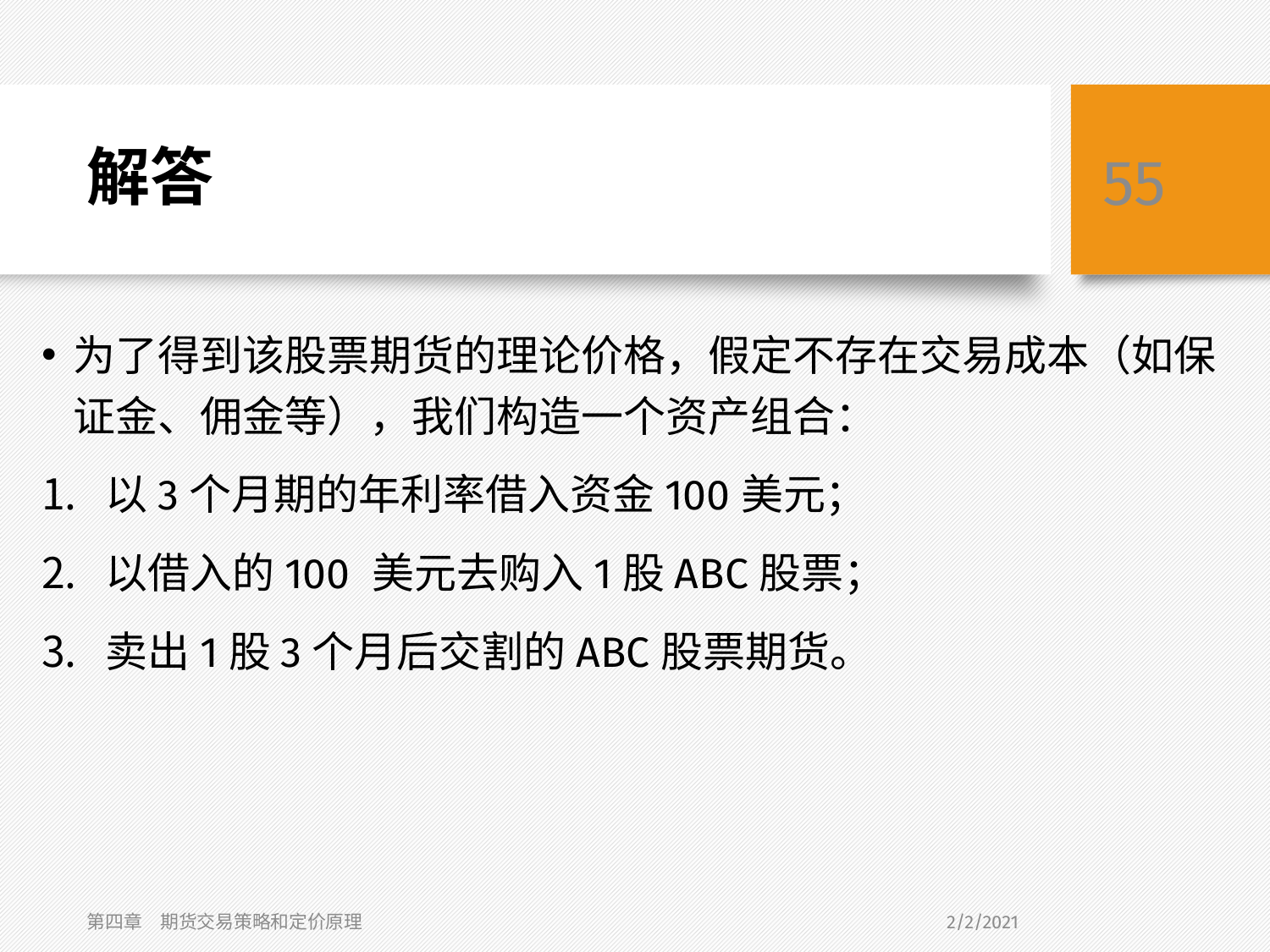

# 解答
55
为了得到该股票期货的理论价格，假定不存在交易成本（如保证金、佣金等），我们构造一个资产组合：
以3个月期的年利率借入资金100美元；
以借入的100 美元去购入1股ABC股票；
卖出1股3个月后交割的ABC股票期货。

2/2/2021
第四章　期货交易策略和定价原理